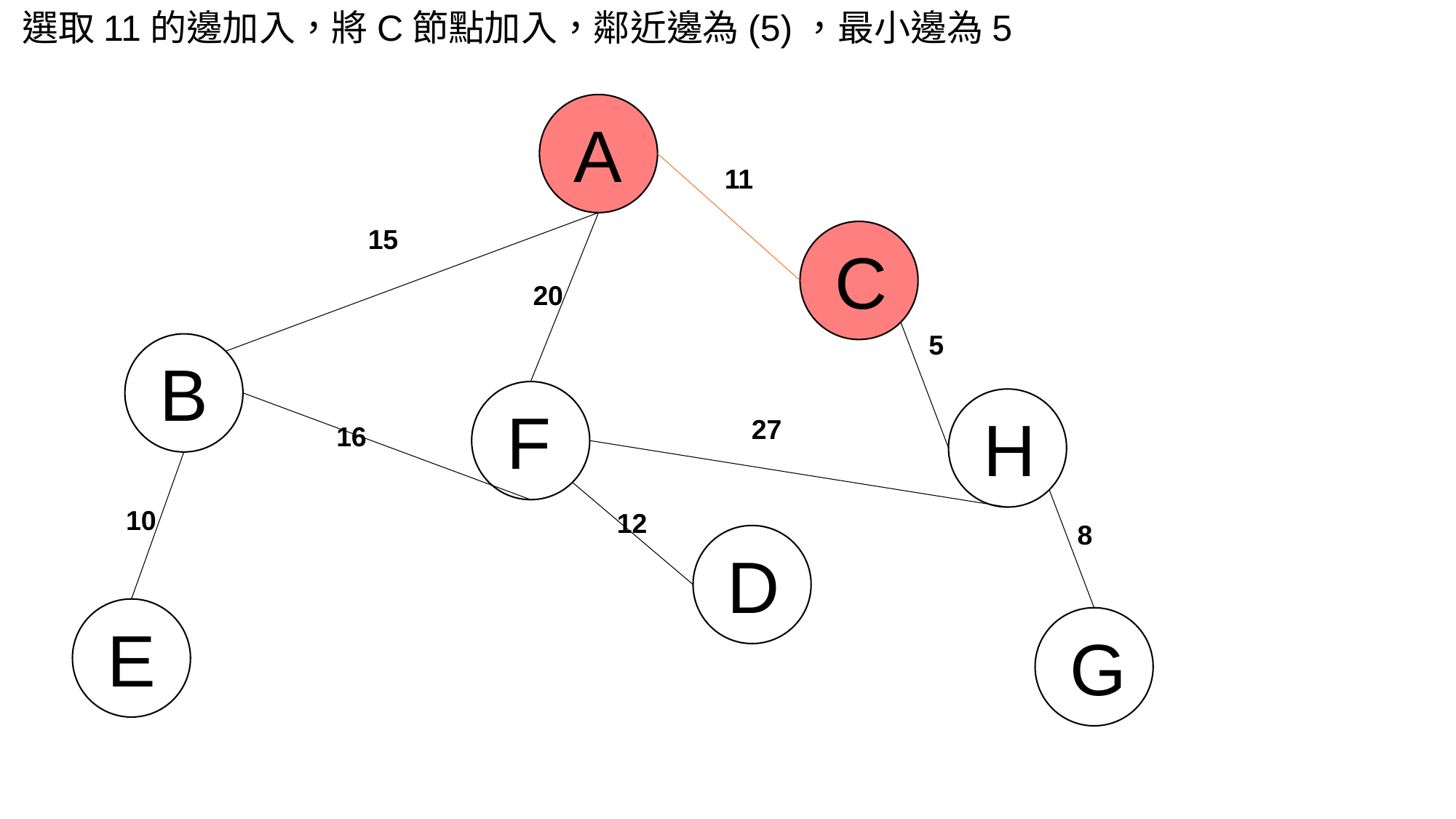

選取11的邊加入，將C節點加入，鄰近邊為(5)，最小邊為5

A
11
15

C
20
5

B

F

H
27
16
10
12
8

D

E

G